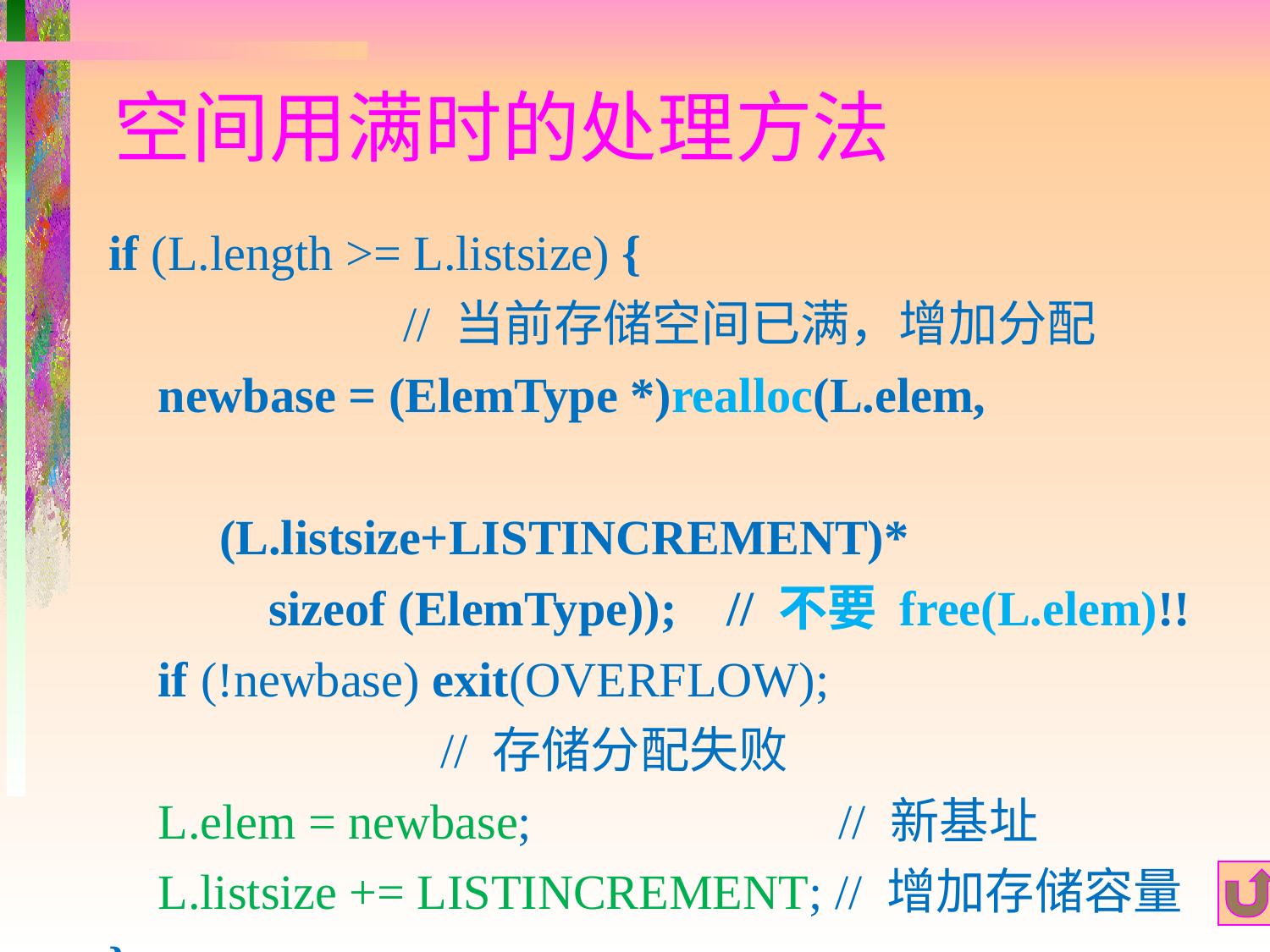

空间用满时的处理方法
if (L.length >= L.listsize) {
                        // 当前存储空间已满，增加分配
    newbase = (ElemType *)realloc(L.elem,
         (L.listsize+LISTINCREMENT)*
             sizeof (ElemType));    // 不要 free(L.elem)!!
    if (!newbase) exit(OVERFLOW);
                           // 存储分配失败
    L.elem = newbase;                         // 新基址
    L.listsize += LISTINCREMENT; // 增加存储容量
}